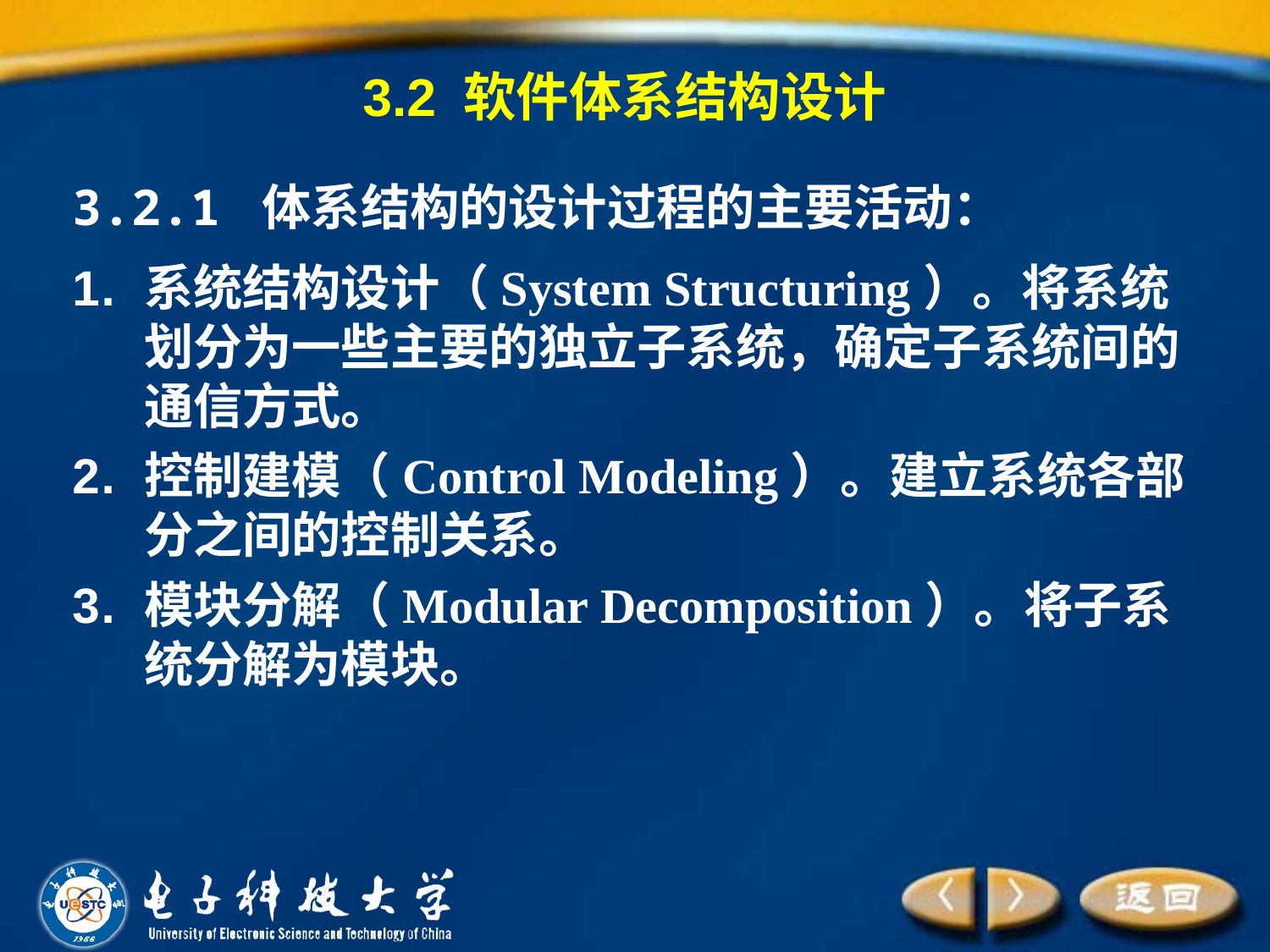

# 3.2 软件体系结构设计
3.2.1 体系结构的设计过程的主要活动：
系统结构设计（System Structuring）。将系统划分为一些主要的独立子系统，确定子系统间的通信方式。
控制建模（Control Modeling）。建立系统各部分之间的控制关系。
模块分解（Modular Decomposition）。将子系统分解为模块。